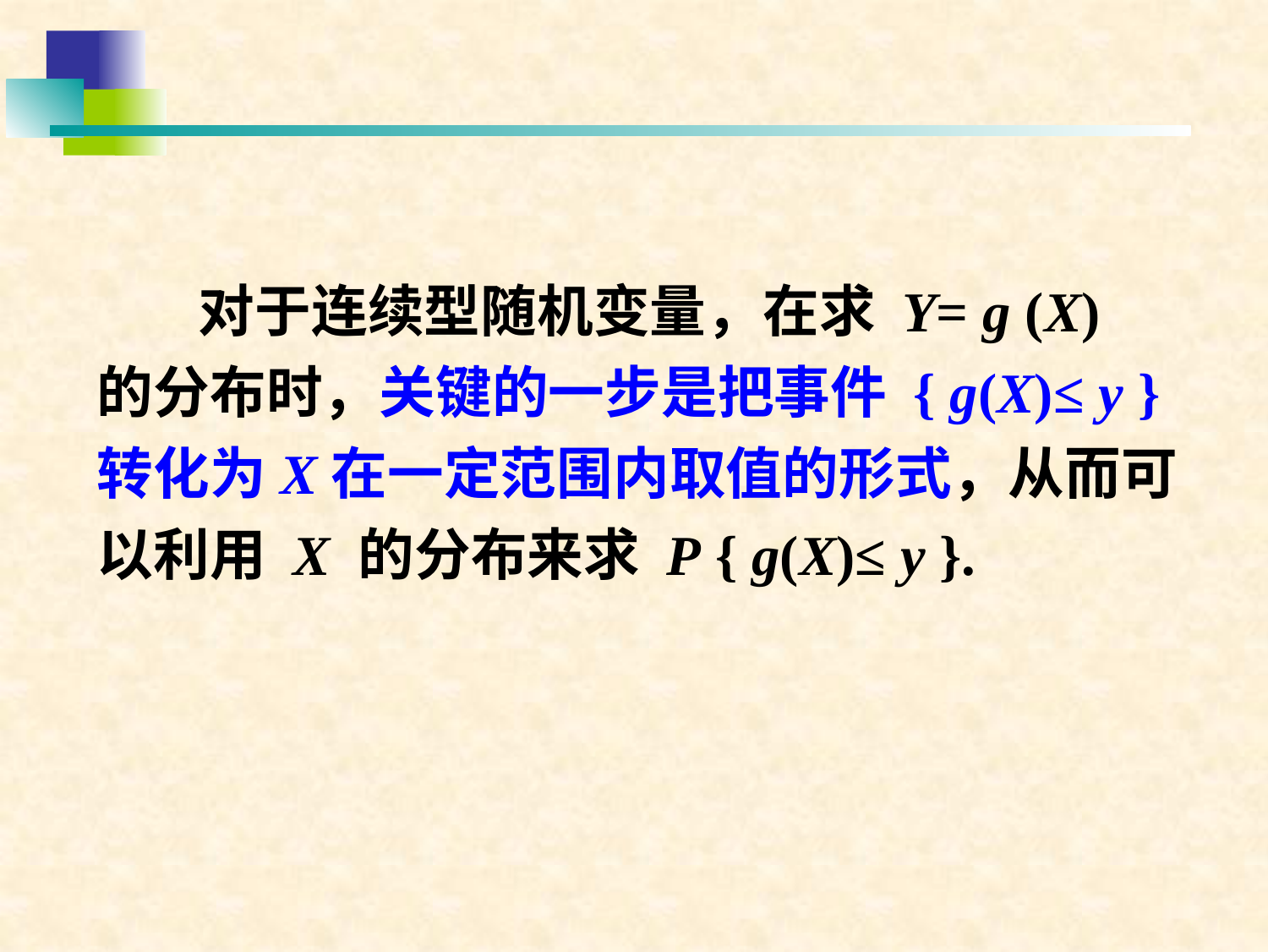

对于连续型随机变量，在求 Y= g (X) 的分布时，关键的一步是把事件 { g(X)≤ y } 转化为X在一定范围内取值的形式，从而可以利用 X 的分布来求 P { g(X)≤ y }.